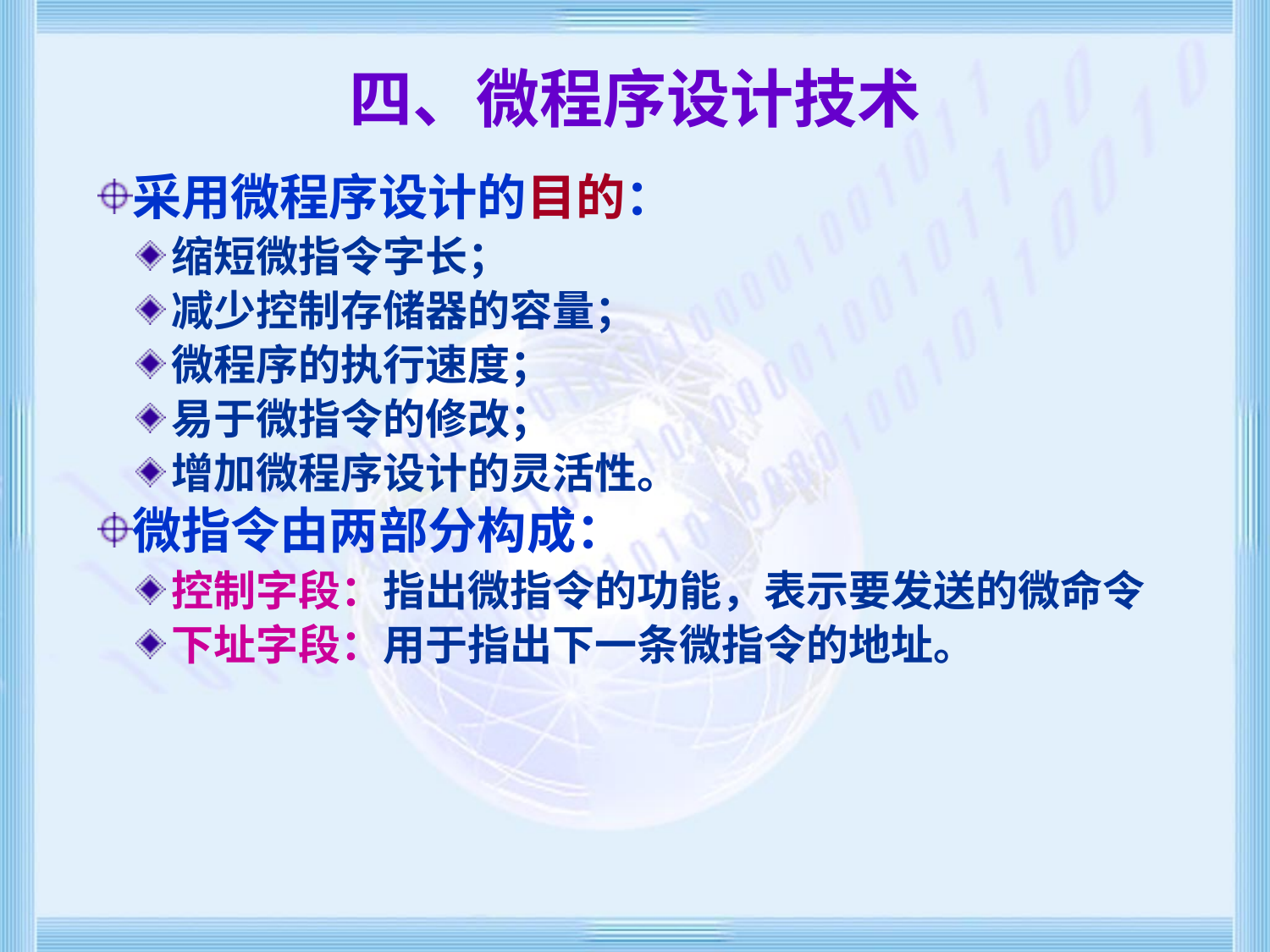

# 四、微程序设计技术
采用微程序设计的目的：
缩短微指令字长；
减少控制存储器的容量；
微程序的执行速度；
易于微指令的修改；
增加微程序设计的灵活性。
微指令由两部分构成：
控制字段：指出微指令的功能，表示要发送的微命令
下址字段：用于指出下一条微指令的地址。

33